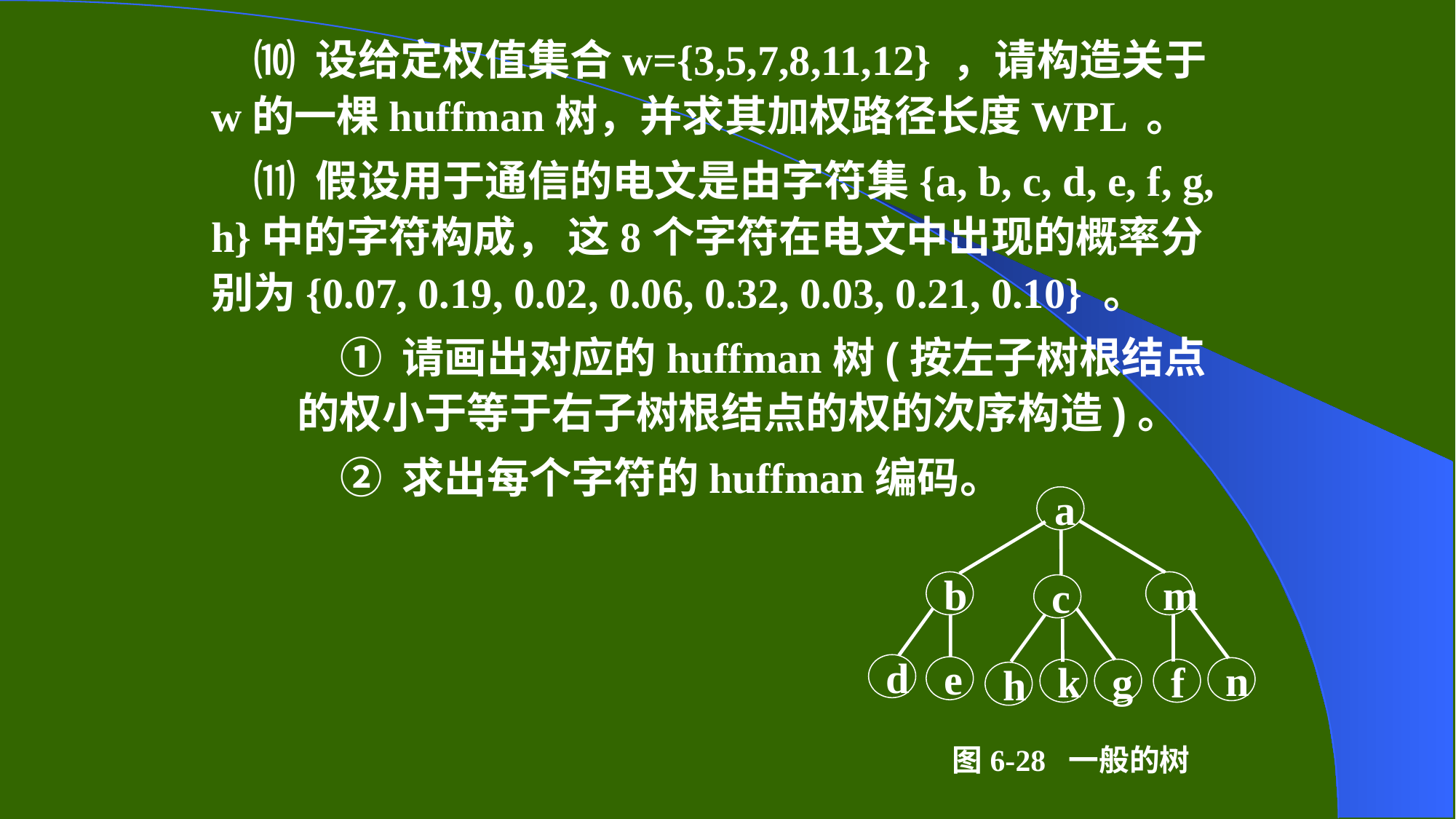

⑽ 设给定权值集合w={3,5,7,8,11,12} ，请构造关于w的一棵huffman树，并求其加权路径长度WPL 。
⑾ 假设用于通信的电文是由字符集{a, b, c, d, e, f, g, h}中的字符构成， 这8个字符在电文中出现的概率分别为{0.07, 0.19, 0.02, 0.06, 0.32, 0.03, 0.21, 0.10} 。
① 请画出对应的huffman树(按左子树根结点的权小于等于右子树根结点的权的次序构造)。
② 求出每个字符的huffman编码。
a

b
m
c

d
e
n
k
g
f
h
图6-28  一般的树